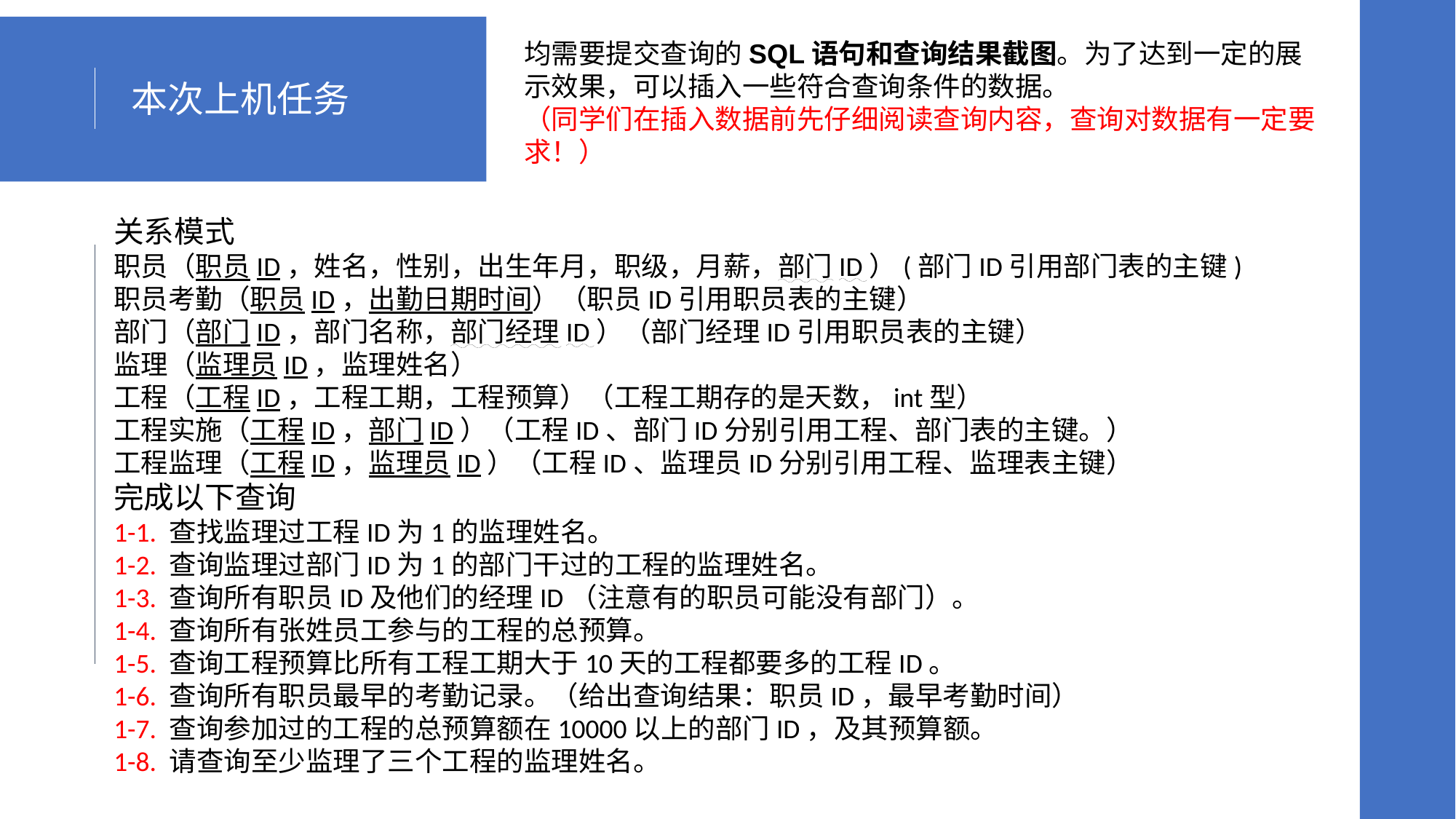

均需要提交查询的SQL语句和查询结果截图。为了达到一定的展示效果，可以插入一些符合查询条件的数据。
（同学们在插入数据前先仔细阅读查询内容，查询对数据有一定要求！）

 本次上机任务
关系模式
职员（职员ID，姓名，性别，出生年月，职级，月薪，部门ID）(部门ID引用部门表的主键)
职员考勤（职员ID，出勤日期时间）（职员ID引用职员表的主键）
部门（部门ID，部门名称，部门经理ID）（部门经理ID引用职员表的主键）
监理（监理员ID，监理姓名）
工程（工程ID，工程工期，工程预算）（工程工期存的是天数，int型）
工程实施（工程ID，部门ID）（工程ID、部门ID分别引用工程、部门表的主键。）
工程监理（工程ID，监理员ID）（工程ID、监理员ID分别引用工程、监理表主键）
完成以下查询
1-1. 查找监理过工程ID为1的监理姓名。
1-2. 查询监理过部门ID为1的部门干过的工程的监理姓名。
1-3. 查询所有职员ID及他们的经理ID（注意有的职员可能没有部门）。
1-4. 查询所有张姓员工参与的工程的总预算。
1-5. 查询工程预算比所有工程工期大于10天的工程都要多的工程ID。
1-6. 查询所有职员最早的考勤记录。（给出查询结果：职员ID，最早考勤时间）
1-7. 查询参加过的工程的总预算额在10000以上的部门ID，及其预算额。
1-8. 请查询至少监理了三个工程的监理姓名。